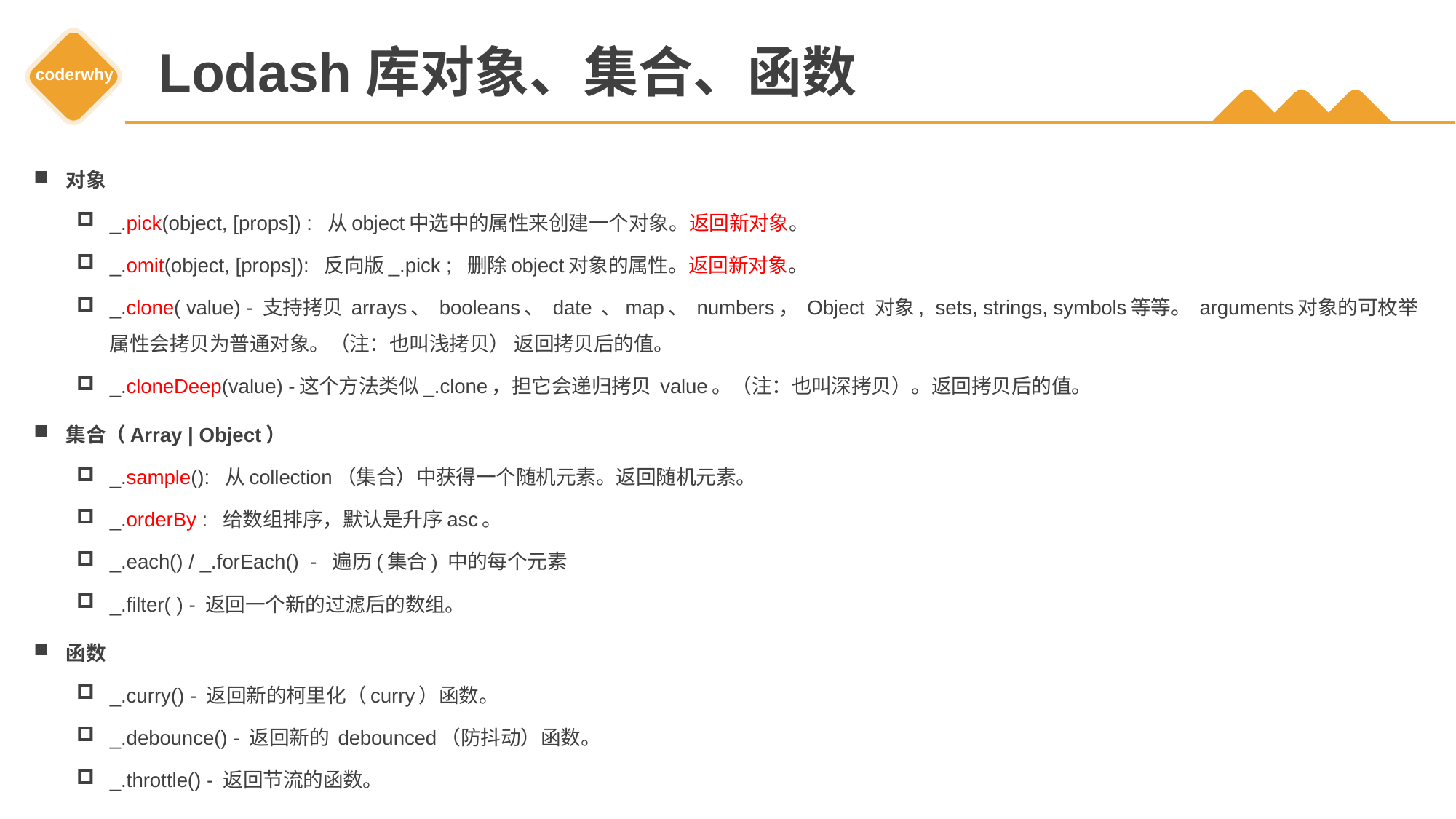

# Lodash库对象、集合、函数
对象
_.pick(object, [props]) :  从object中选中的属性来创建一个对象。返回新对象。
_.omit(object, [props]):  反向版_.pick ;  删除object对象的属性。返回新对象。
_.clone( value) - 支持拷贝 arrays、 booleans、 date 、map、 numbers， Object 对象,  sets, strings, symbols等等。 arguments对象的可枚举属性会拷贝为普通对象。（注：也叫浅拷贝） 返回拷贝后的值。
_.cloneDeep(value) -这个方法类似_.clone，担它会递归拷贝 value。（注：也叫深拷贝）。返回拷贝后的值。
集合（Array | Object）
_.sample():  从collection（集合）中获得一个随机元素。返回随机元素。
_.orderBy :  给数组排序，默认是升序asc。
_.each() / _.forEach()  -  遍历(集合) 中的每个元素
_.filter( ) - 返回一个新的过滤后的数组。
函数
_.curry() - 返回新的柯里化（curry）函数。
_.debounce() - 返回新的 debounced（防抖动）函数。
_.throttle() - 返回节流的函数。